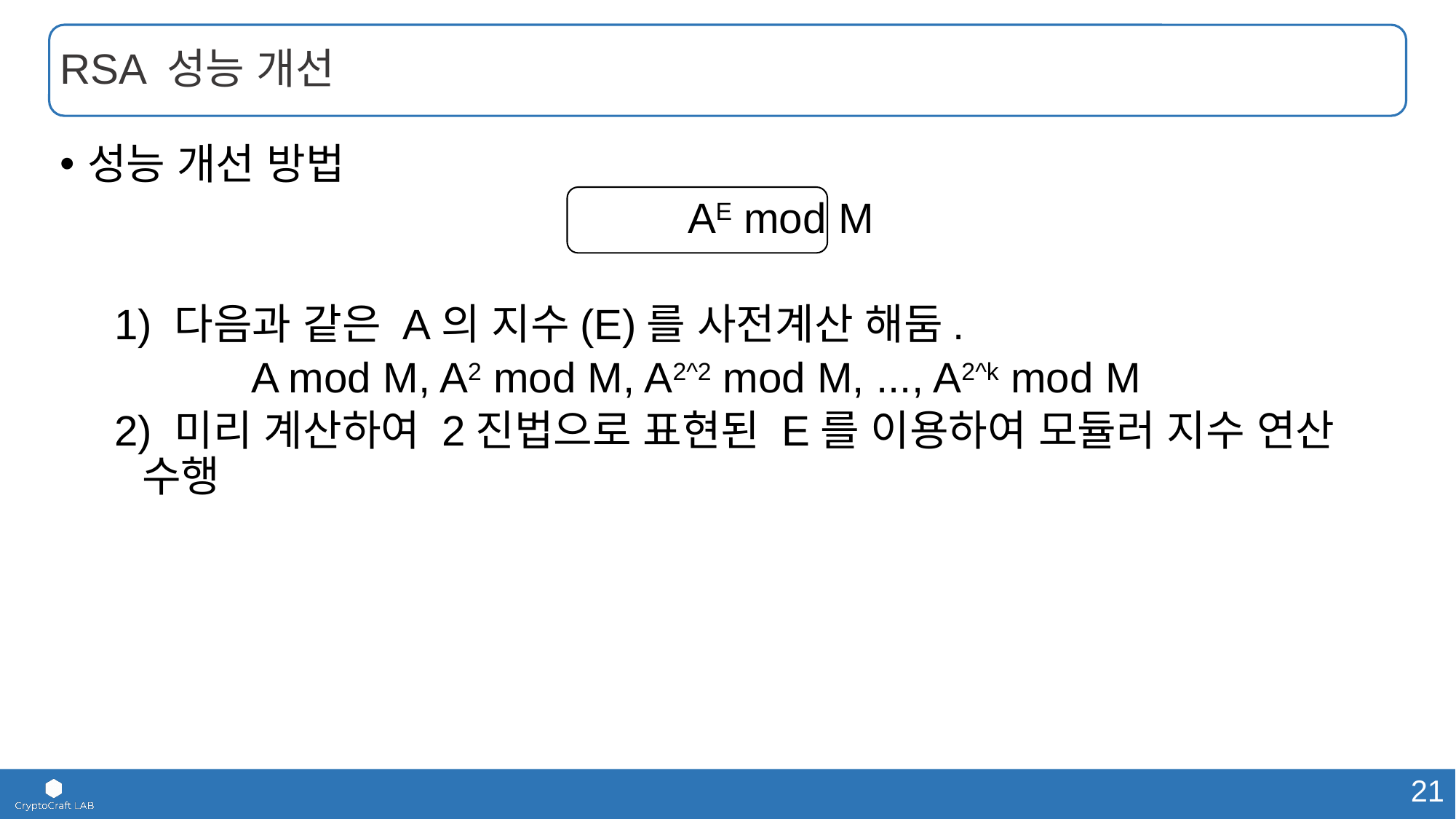

# RSA 성능 개선
성능 개선 방법
						AE mod M

1) 다음과 같은 A의 지수(E)를 사전계산 해둠.
		A mod M, A2 mod M, A2^2 mod M, ..., A2^k mod M
2) 미리 계산하여 2진법으로 표현된 E를 이용하여 모듈러 지수 연산 수행